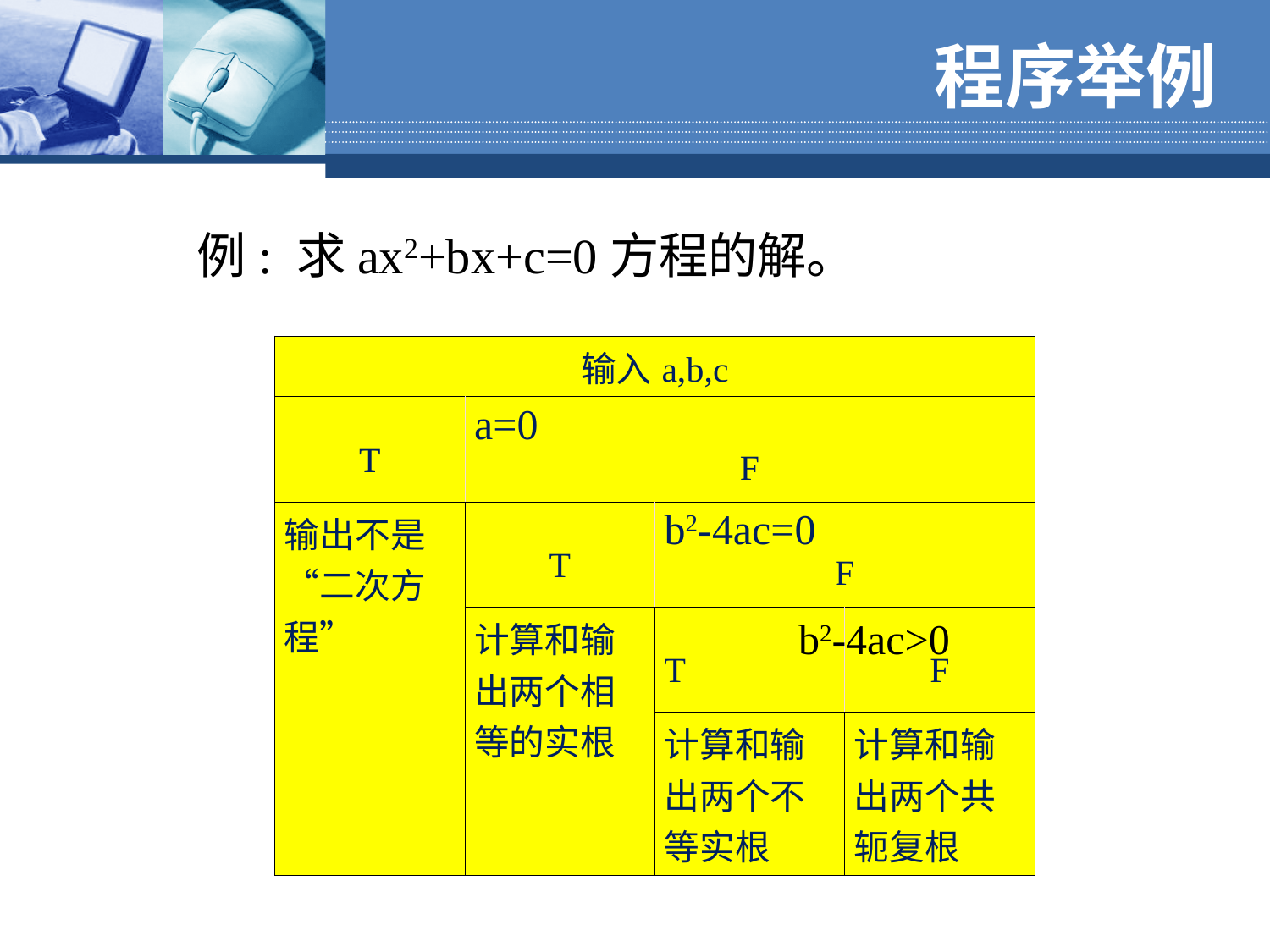

程序举例
# 选择结构程序综合举例
例: 求ax2+bx+c=0方程的解。
| 输入a,b,c | 输入a,b,c | 输入a,b,c | 输入a,b,c |
| --- | --- | --- | --- |
| T | a=0 F | a=0 F | a=0 F |
| 输出不是“二次方程” | T | b2-4ac=0 F | b2-4ac=0 F |
| b2-4ac=0 F | 计算和输出两个相等的实根 | T | F |
| F | F | 计算和输出两个不等实根 | 计算和输出两个共轭复根 |
b2-4ac>0